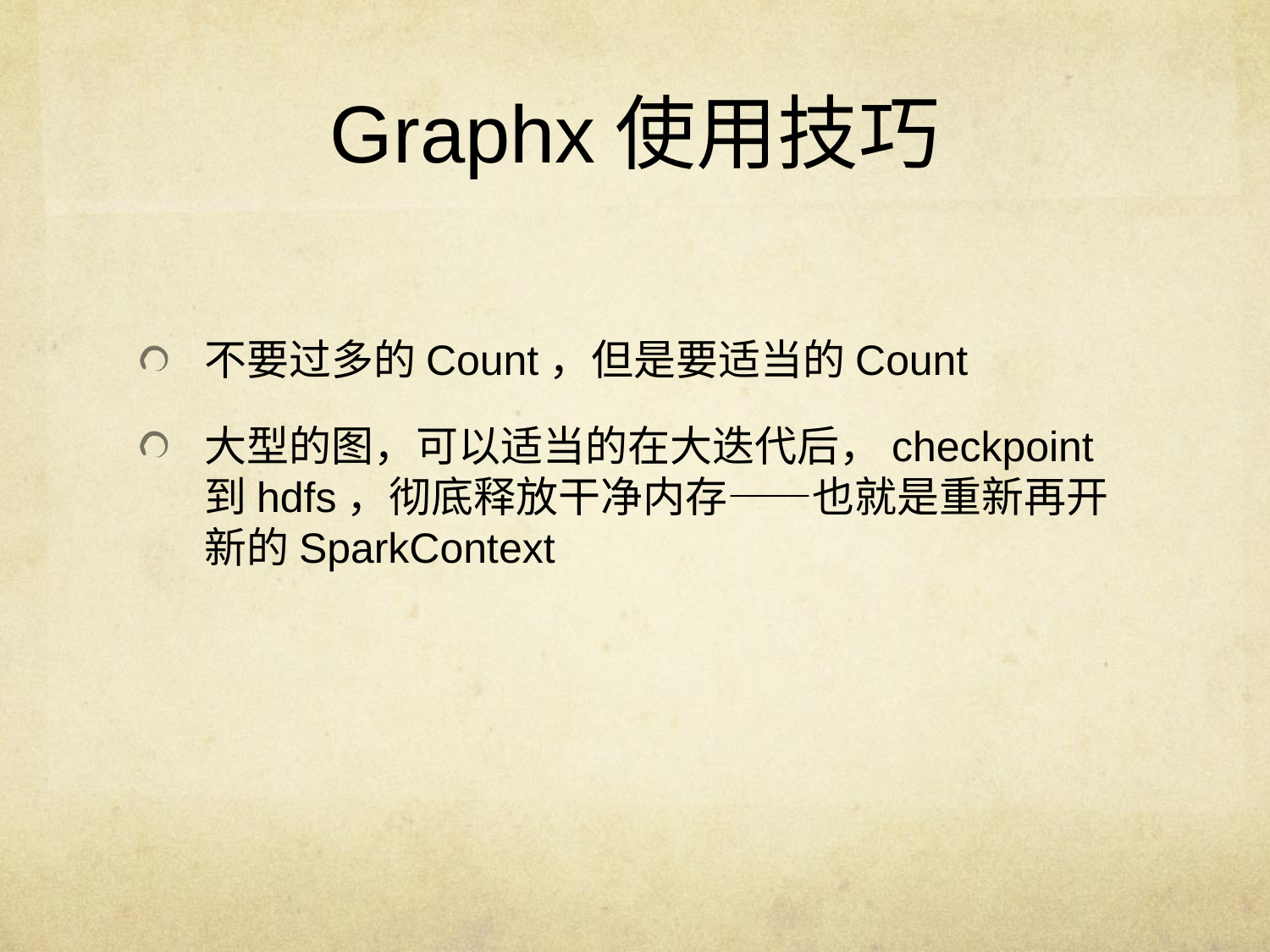

# Graphx使用技巧

不要过多的Count，但是要适当的Count
大型的图，可以适当的在大迭代后，checkpoint到hdfs，彻底释放干净内存——也就是重新再开新的SparkContext